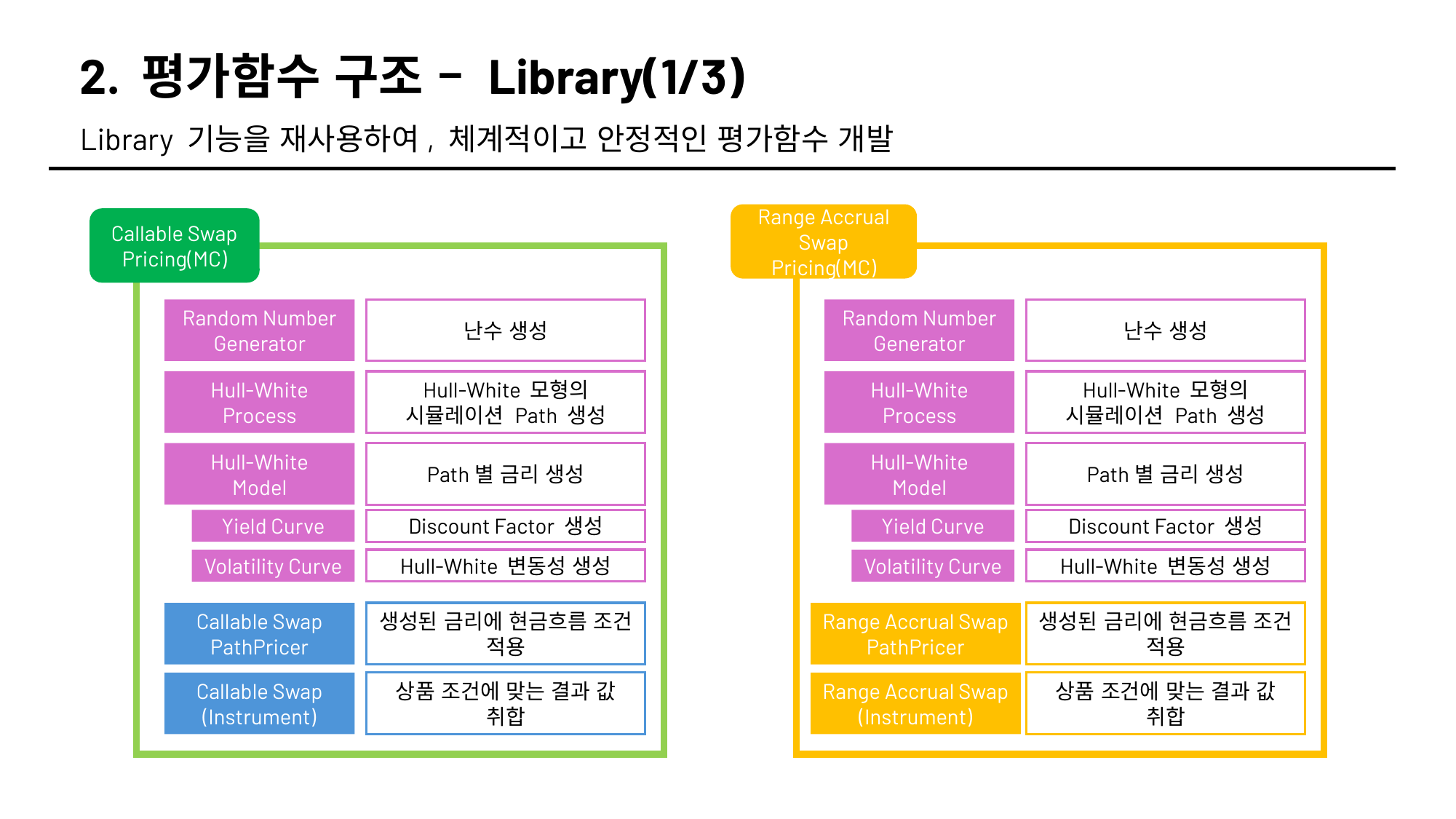

# 2. 평가함수 구조 – Library(1/3)
Library 기능을 재사용하여, 체계적이고 안정적인 평가함수 개발
Range Accrual Swap Pricing(MC)
Callable Swap Pricing(MC)

난수 생성
난수 생성
Random Number Generator
Random Number Generator
Hull-White 모형의 시뮬레이션 Path 생성
Hull-White 모형의 시뮬레이션 Path 생성
Hull-White
Process
Hull-White
Process
Path별 금리 생성
Path별 금리 생성
Hull-White
Model
Hull-White
Model
Discount Factor 생성
Discount Factor 생성
Yield Curve
Yield Curve
Hull-White 변동성 생성
Hull-White 변동성 생성
Volatility Curve
Volatility Curve
생성된 금리에 현금흐름 조건 적용
생성된 금리에 현금흐름 조건 적용
Callable Swap
PathPricer
Range Accrual Swap
PathPricer
상품 조건에 맞는 결과 값 취합
상품 조건에 맞는 결과 값 취합
Callable Swap
(Instrument)
Range Accrual Swap
(Instrument)